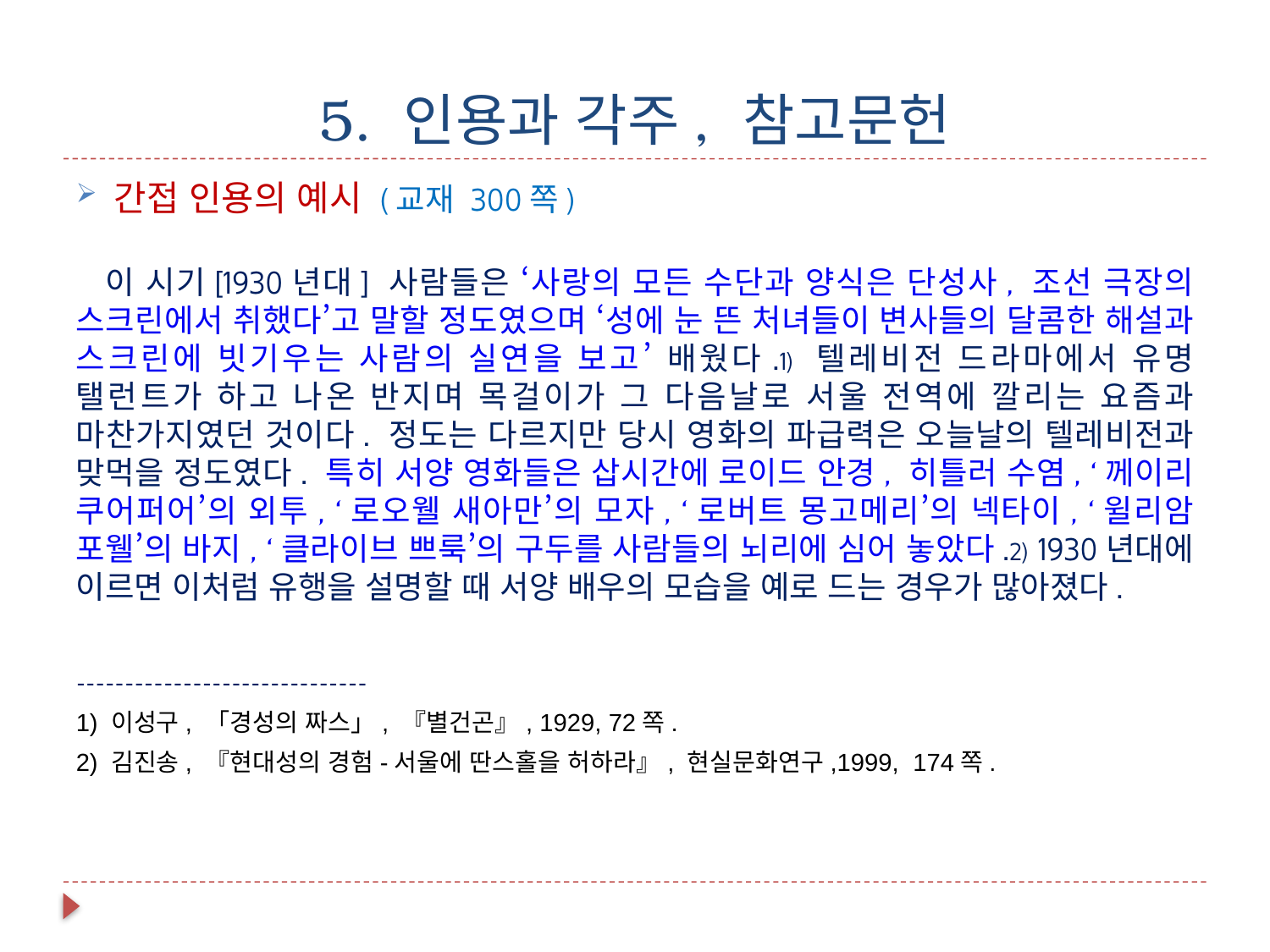

# 5. 인용과 각주, 참고문헌
간접 인용의 예시 (교재 300쪽)

  이 시기[1930년대] 사람들은 ‘사랑의 모든 수단과 양식은 단성사, 조선 극장의 스크린에서 취했다’고 말할 정도였으며 ‘성에 눈 뜬 처녀들이 변사들의 달콤한 해설과 스크린에 빗기우는 사람의 실연을 보고’ 배웠다.1) 텔레비전 드라마에서 유명 탤런트가 하고 나온 반지며 목걸이가 그 다음날로 서울 전역에 깔리는 요즘과 마찬가지였던 것이다. 정도는 다르지만 당시 영화의 파급력은 오늘날의 텔레비전과 맞먹을 정도였다. 특히 서양 영화들은 삽시간에 로이드 안경, 히틀러 수염, ‘께이리 쿠어퍼어’의 외투, ‘로오웰 새아만’의 모자, ‘로버트 몽고메리’의 넥타이, ‘윌리암 포웰’의 바지, ‘클라이브 쁘룩’의 구두를 사람들의 뇌리에 심어 놓았다.2) 1930년대에 이르면 이처럼 유행을 설명할 때 서양 배우의 모습을 예로 드는 경우가 많아졌다.

------------------------------
1) 이성구, 「경성의 짜스」, 『별건곤』, 1929, 72쪽.
2) 김진송, 『현대성의 경험-서울에 딴스홀을 허하라』, 현실문화연구,1999,  174쪽.